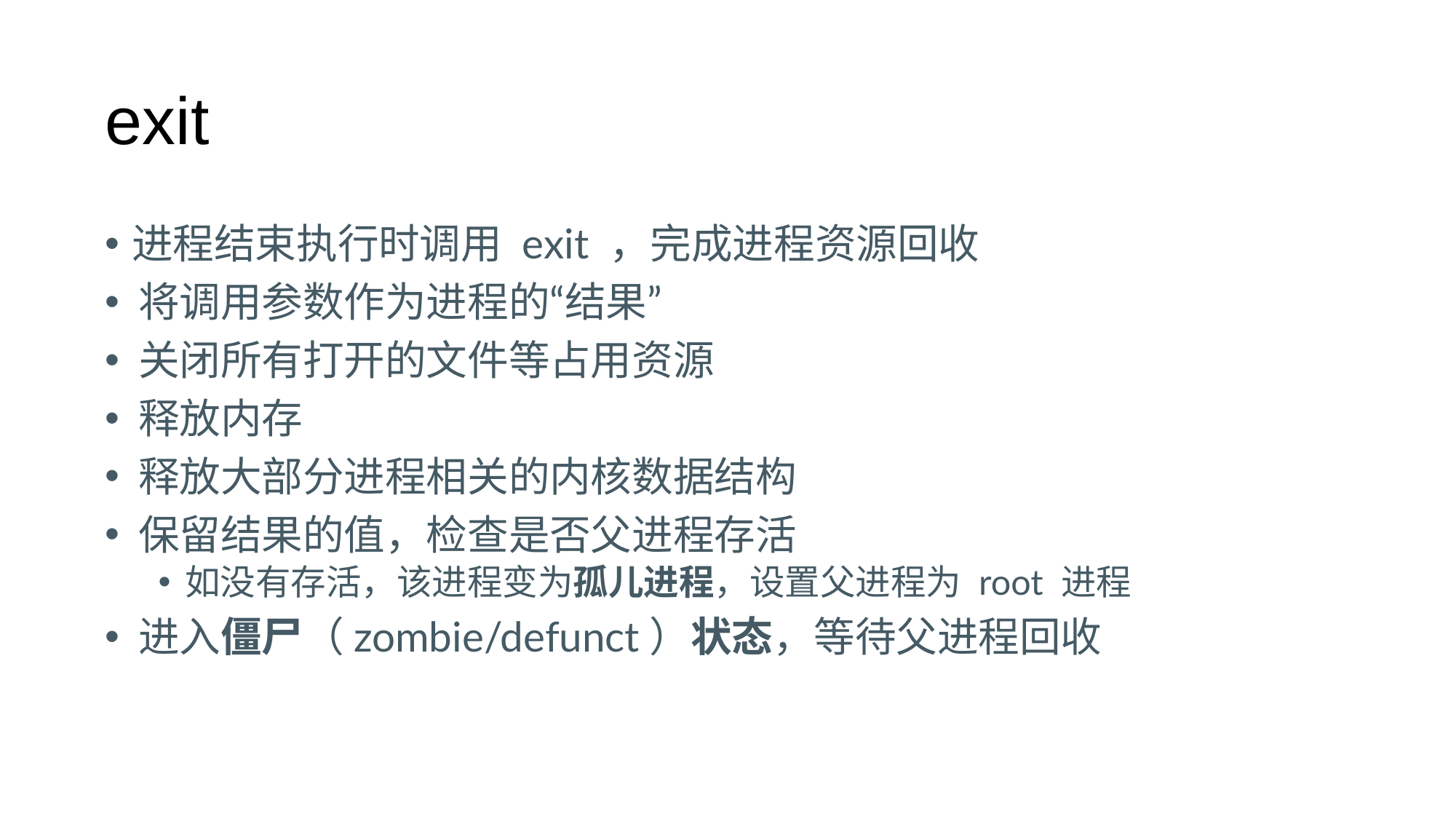

# exit
进程结束执行时调用 exit ，完成进程资源回收
将调用参数作为进程的“结果”
关闭所有打开的文件等占用资源
释放内存
释放大部分进程相关的内核数据结构
保留结果的值，检查是否父进程存活
如没有存活，该进程变为孤儿进程，设置父进程为 root 进程
进入僵尸（zombie/defunct）状态，等待父进程回收